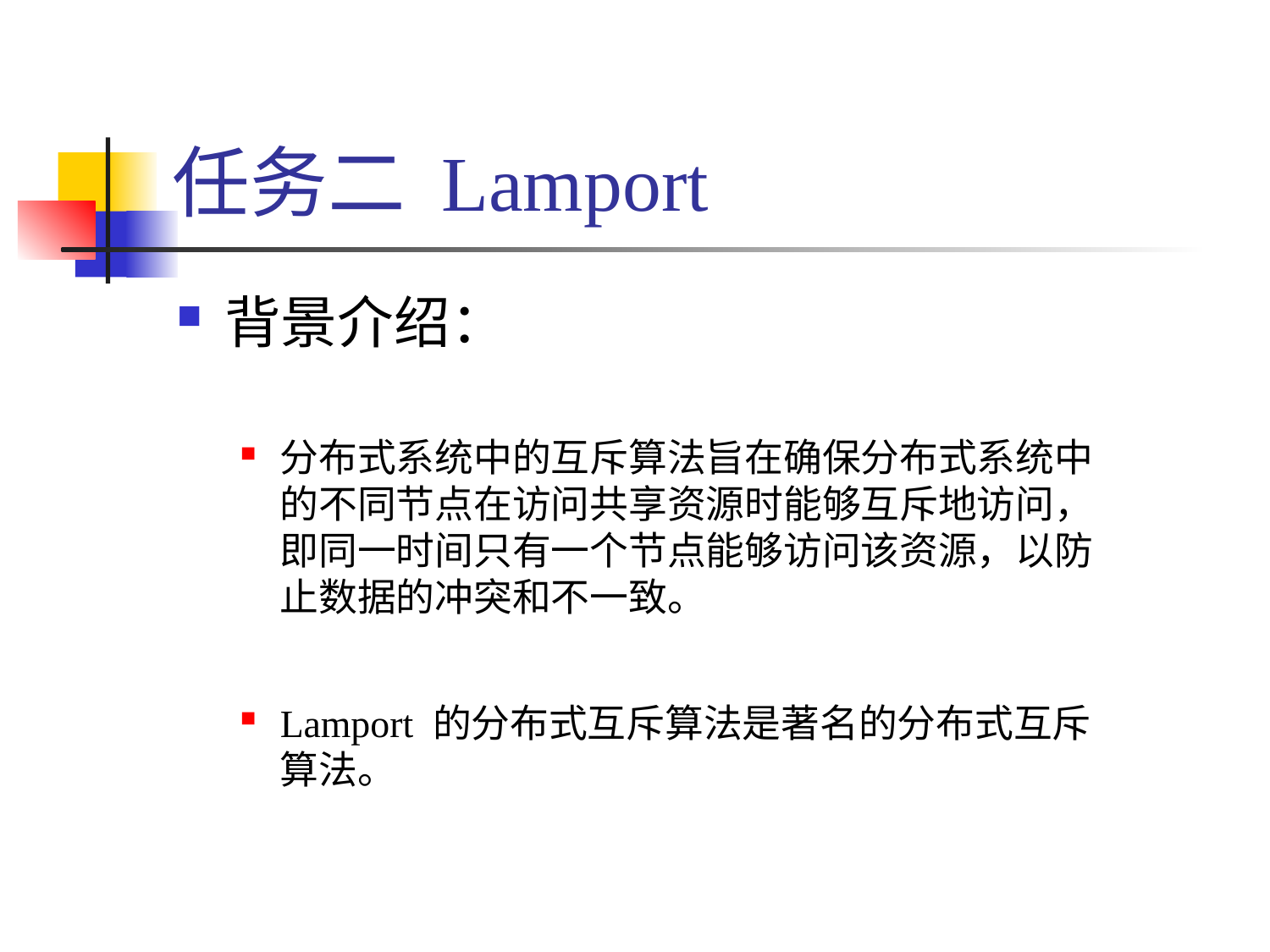

# 任务二 Lamport
背景介绍：

分布式系统中的互斥算法旨在确保分布式系统中的不同节点在访问共享资源时能够互斥地访问，即同一时间只有一个节点能够访问该资源，以防止数据的冲突和不一致。

Lamport 的分布式互斥算法是著名的分布式互斥算法。